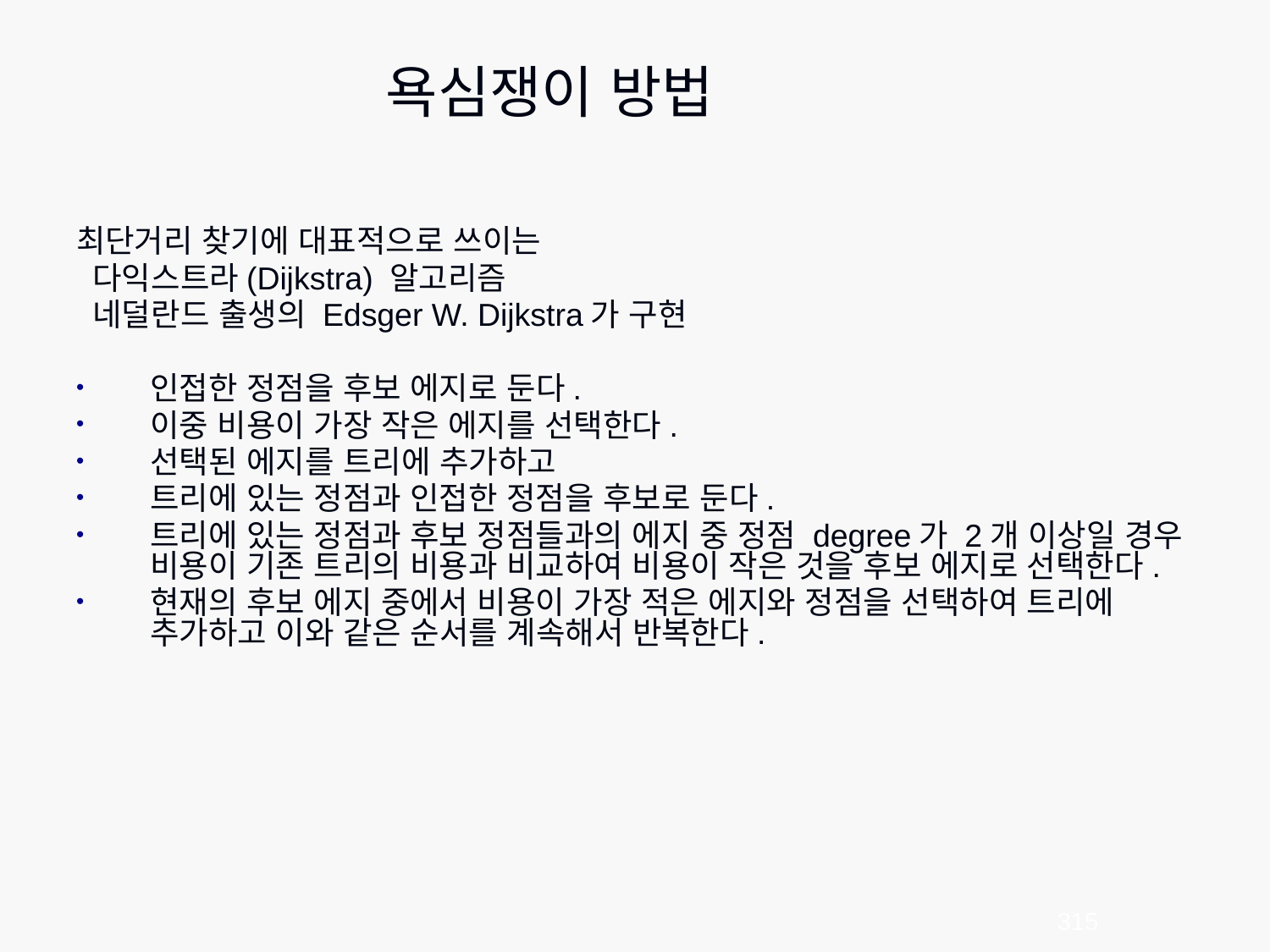

욕심쟁이 방법
최단거리 찾기에 대표적으로 쓰이는
 다익스트라(Dijkstra) 알고리즘
 네덜란드 출생의 Edsger W. Dijkstra가 구현

인접한 정점을 후보 에지로 둔다.
이중 비용이 가장 작은 에지를 선택한다.
선택된 에지를 트리에 추가하고
트리에 있는 정점과 인접한 정점을 후보로 둔다.
트리에 있는 정점과 후보 정점들과의 에지 중 정점 degree가 2개 이상일 경우 비용이 기존 트리의 비용과 비교하여 비용이 작은 것을 후보 에지로 선택한다.
현재의 후보 에지 중에서 비용이 가장 적은 에지와 정점을 선택하여 트리에 추가하고 이와 같은 순서를 계속해서 반복한다.
315